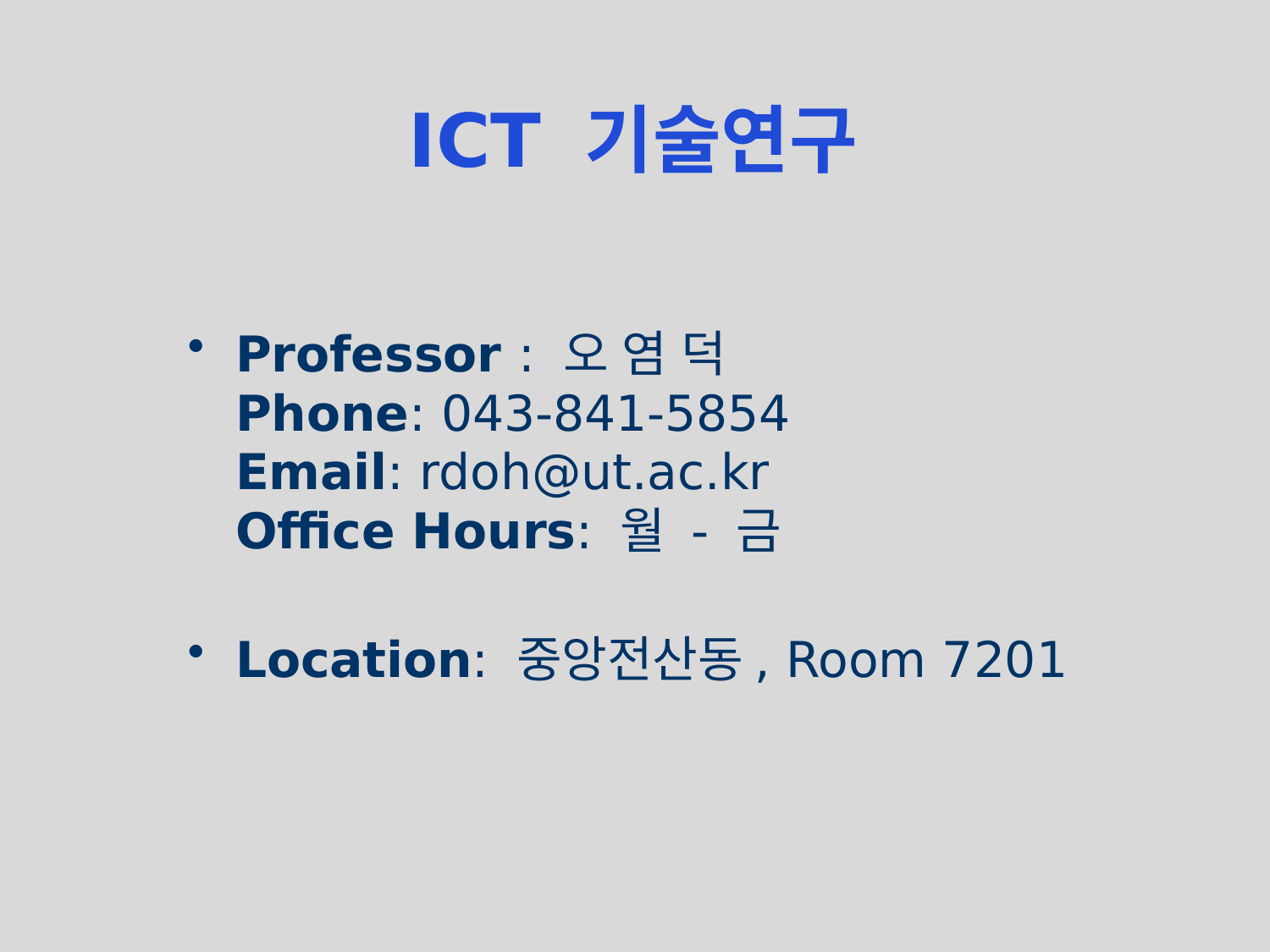

# ICT 기술연구
Professor : 오 염 덕
Phone: 043-841-5854
Email: rdoh@ut.ac.kr
Office Hours: 월 - 금
Location: 중앙전산동, Room 7201